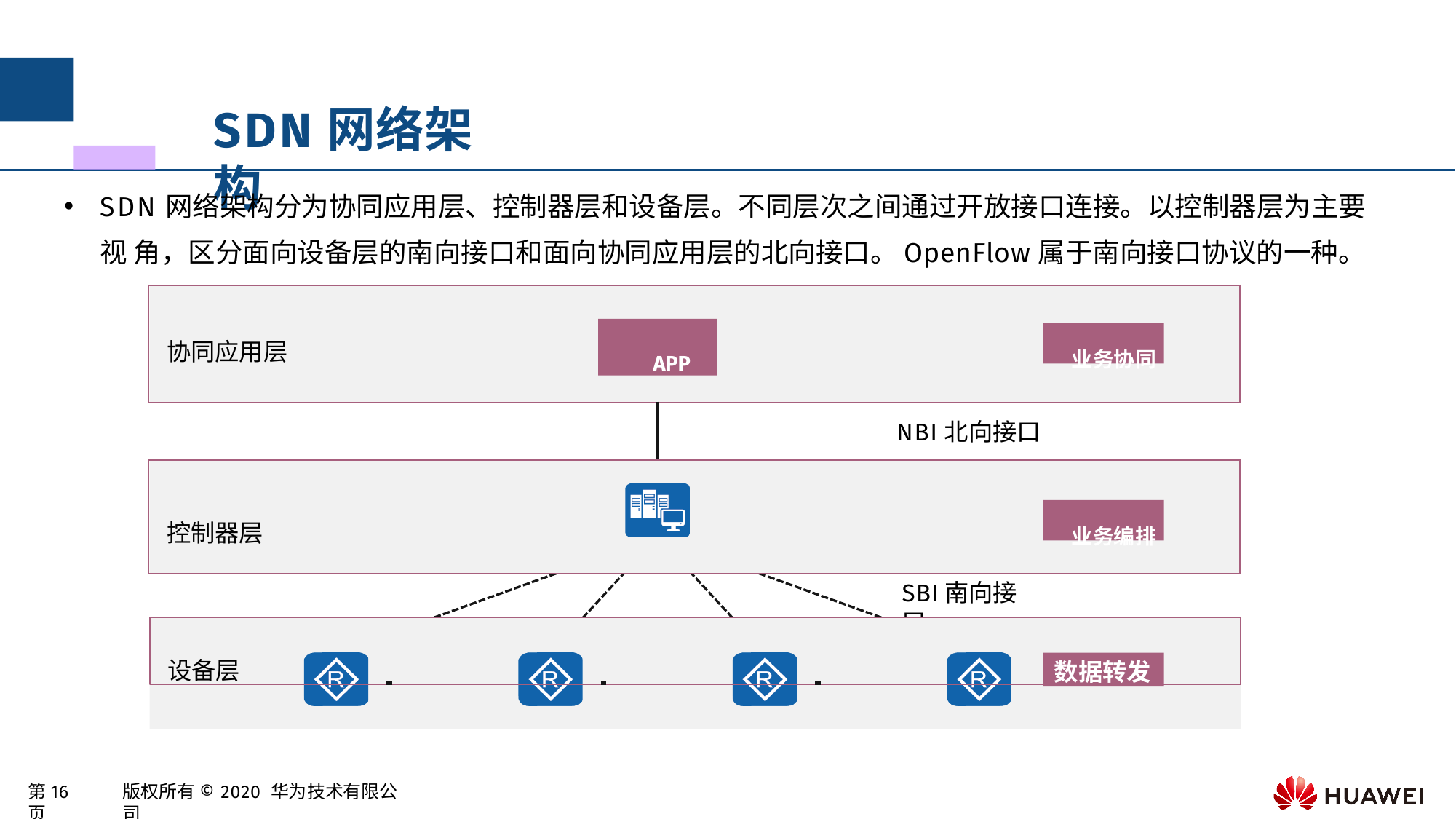

# SDN网络架构

SDN网络架构分为协同应用层、控制器层和设备层。不同层次之间通过开放接口连接。以控制器层为主要视 角，区分面向设备层的南向接口和面向协同应用层的北向接口。OpenFlow属于南向接口协议的一种。
| 协同应用层 APP 业务协同 |  |
| --- | --- |
|  | NBI北向接口 |
| 控制器层 业务编排 |  |

SBI南向接口

设备层

数据转发
第16页
版权所有© 2020 华为技术有限公司